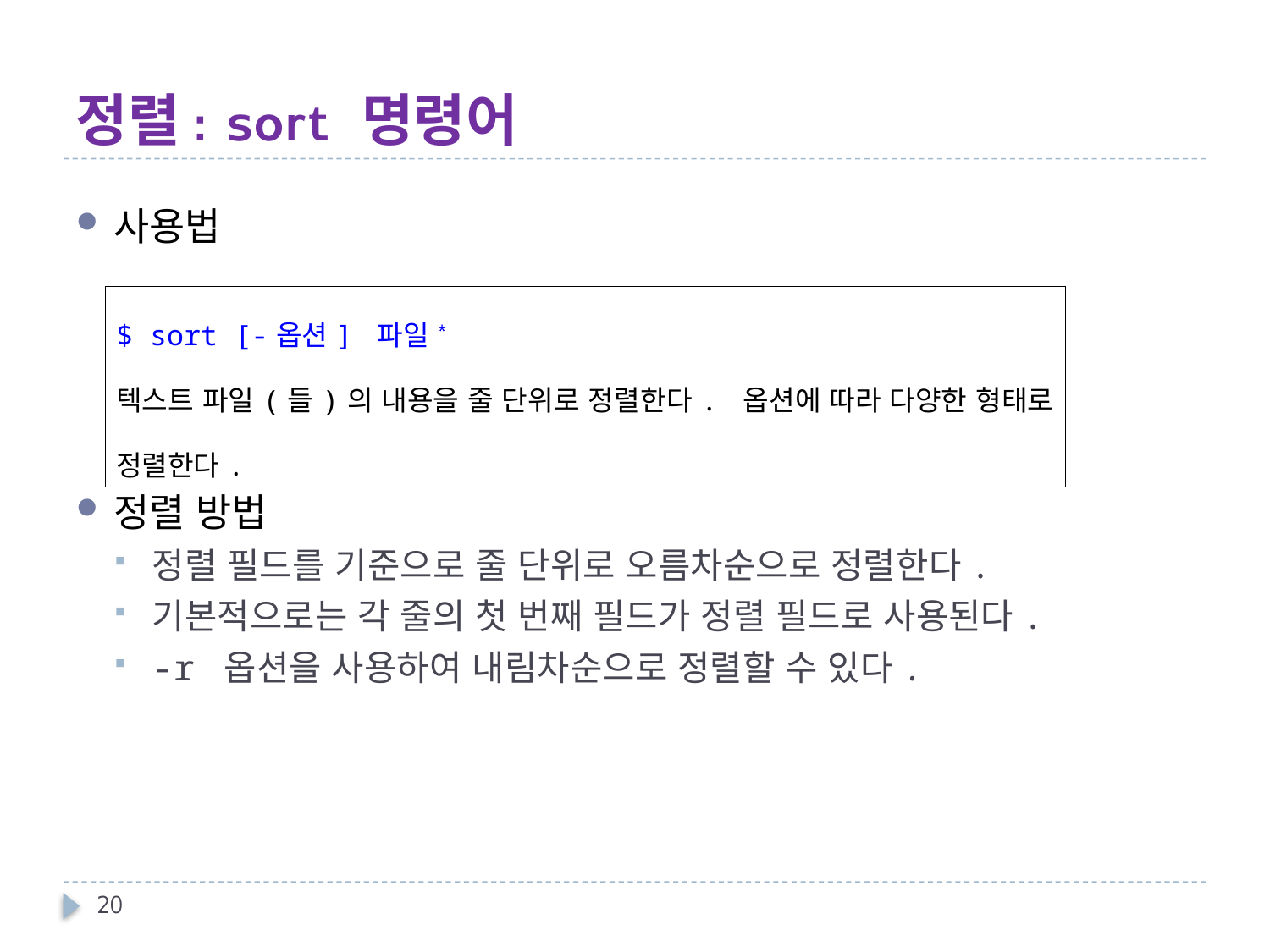

# 정렬: sort 명령어
사용법

정렬 방법
정렬 필드를 기준으로 줄 단위로 오름차순으로 정렬한다.
기본적으로는 각 줄의 첫 번째 필드가 정렬 필드로 사용된다.
-r 옵션을 사용하여 내림차순으로 정렬할 수 있다.

| $ sort [-옵션] 파일\* 텍스트 파일(들)의 내용을 줄 단위로 정렬한다. 옵션에 따라 다양한 형태로 정렬한다. |
| --- |
20